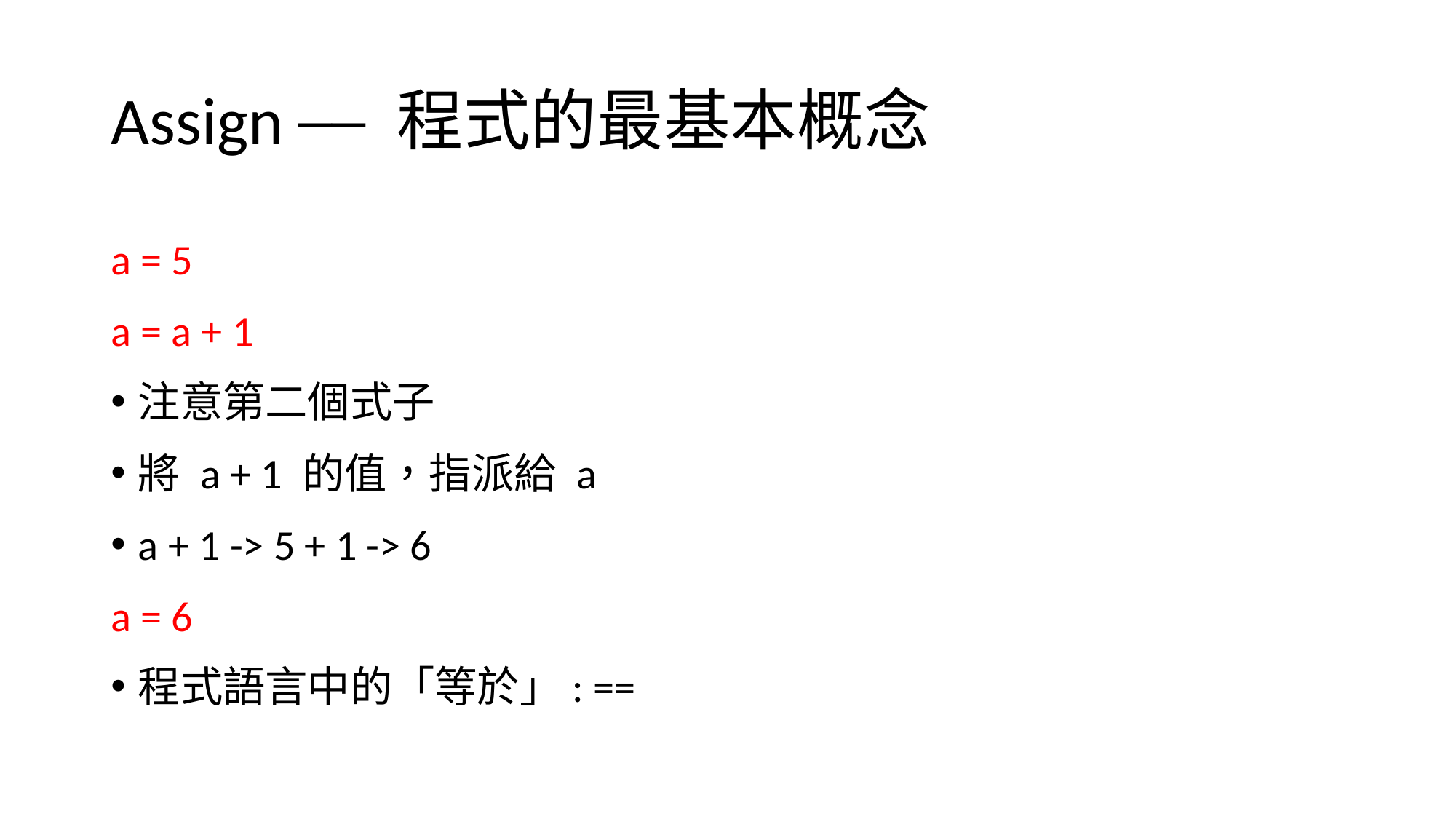

# Assign ── 程式的最基本概念
a = 5
a = a + 1
注意第二個式子
將 a + 1 的值，指派給 a
a + 1 -> 5 + 1 -> 6
a = 6
程式語言中的「等於」: ==